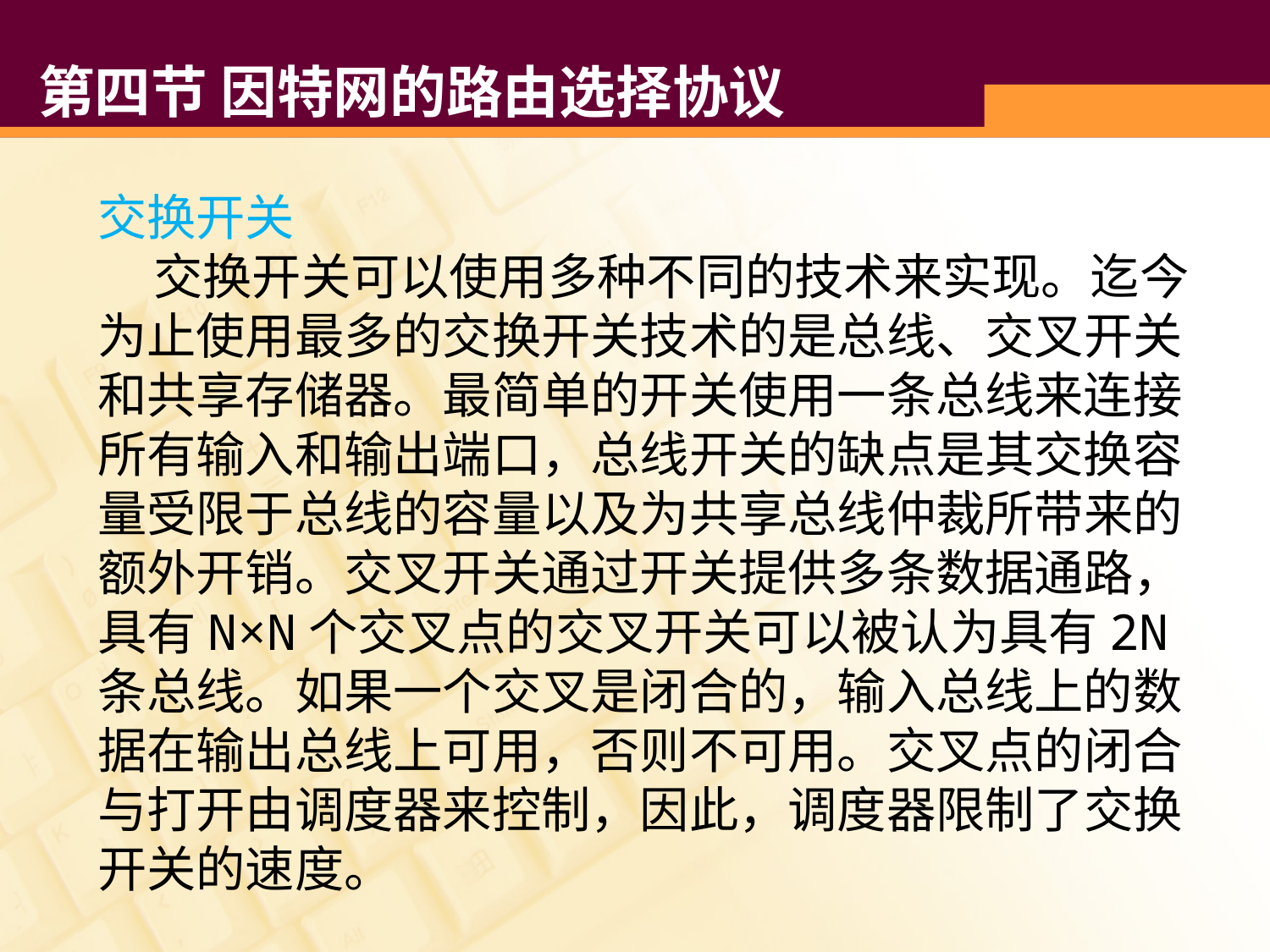

# 第四节 因特网的路由选择协议
交换开关
    交换开关可以使用多种不同的技术来实现。迄今为止使用最多的交换开关技术的是总线、交叉开关和共享存储器。最简单的开关使用一条总线来连接所有输入和输出端口，总线开关的缺点是其交换容量受限于总线的容量以及为共享总线仲裁所带来的额外开销。交叉开关通过开关提供多条数据通路，具有N×N个交叉点的交叉开关可以被认为具有2N条总线。如果一个交叉是闭合的，输入总线上的数据在输出总线上可用，否则不可用。交叉点的闭合与打开由调度器来控制，因此，调度器限制了交换开关的速度。